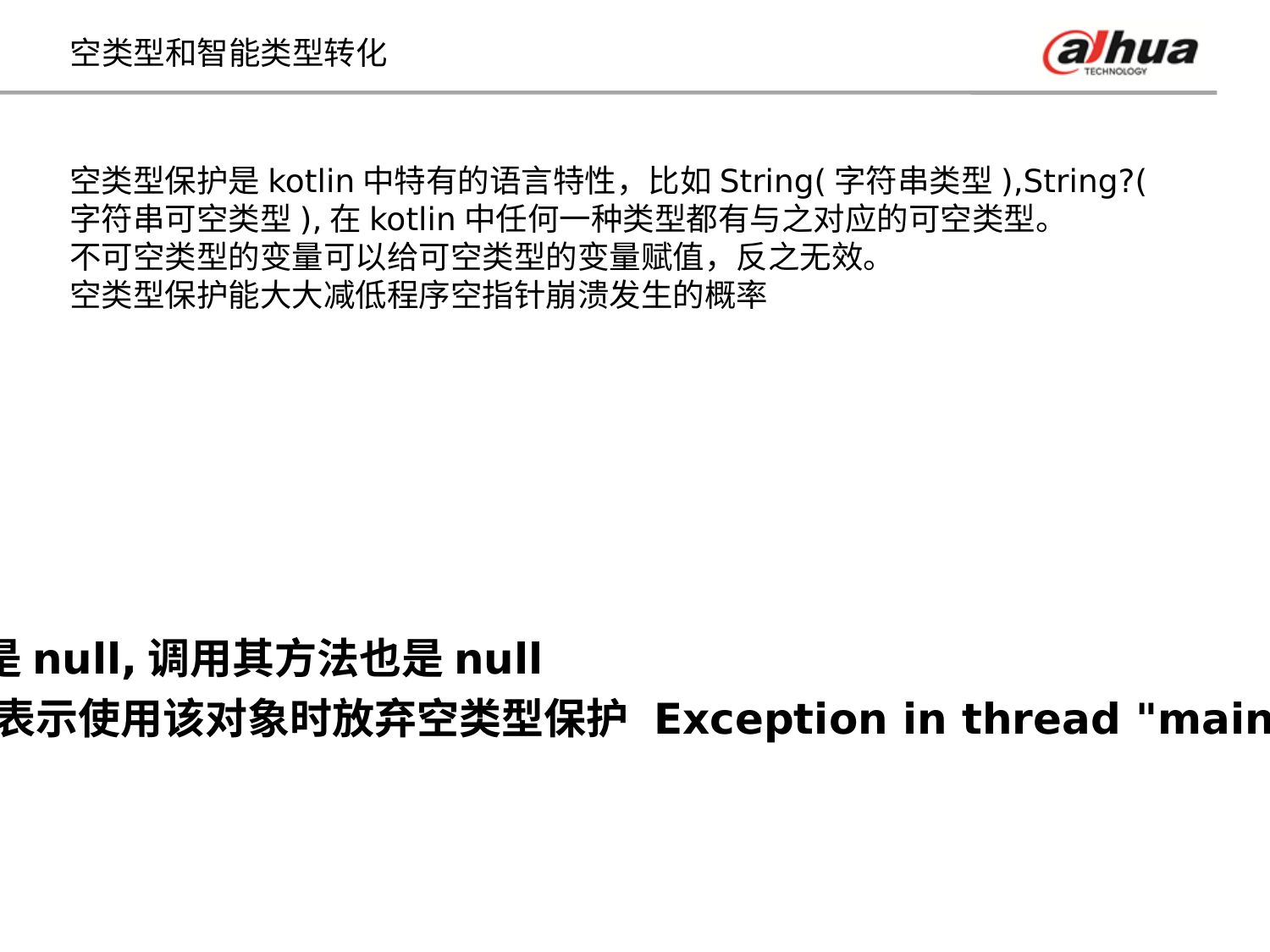

# 空类型和智能类型转化
空类型保护是kotlin中特有的语言特性，比如String(字符串类型),String?(
字符串可空类型),在kotlin中任何一种类型都有与之对应的可空类型。
不可空类型的变量可以给可空类型的变量赋值，反之无效。
空类型保护能大大减低程序空指针崩溃发生的概率
var string1 : String = "aaa"
var string2 : String? = "bbb"
//string1 = string2 编译通不过
//string2 = string1 编译通过
println(string1.length)
println(string2?.length)//如果对象是null,调用其方法也是null
println(string2!!.length)//这种写法表示使用该对象时放弃空类型保护 Exception in thread "main" kotlin.KotlinNullPointerException